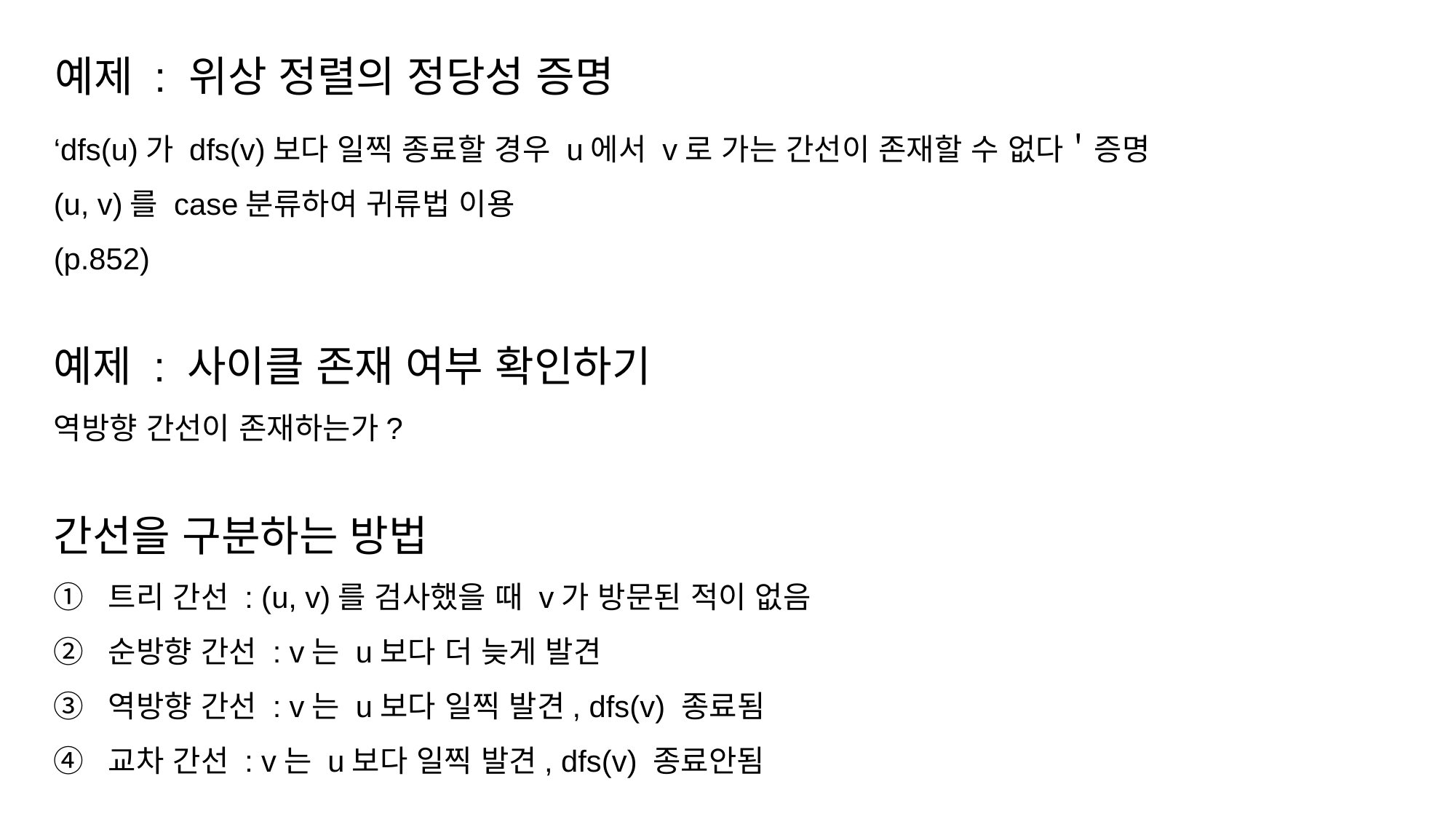

예제 : 위상 정렬의 정당성 증명
‘dfs(u)가 dfs(v)보다 일찍 종료할 경우 u에서 v로 가는 간선이 존재할 수 없다＇증명
(u, v)를 case분류하여 귀류법 이용
(p.852)

예제 : 사이클 존재 여부 확인하기
역방향 간선이 존재하는가?

간선을 구분하는 방법
트리 간선 : (u, v)를 검사했을 때 v가 방문된 적이 없음
순방향 간선 : v는 u보다 더 늦게 발견
역방향 간선 : v는 u보다 일찍 발견, dfs(v) 종료됨
교차 간선 : v는 u보다 일찍 발견, dfs(v) 종료안됨